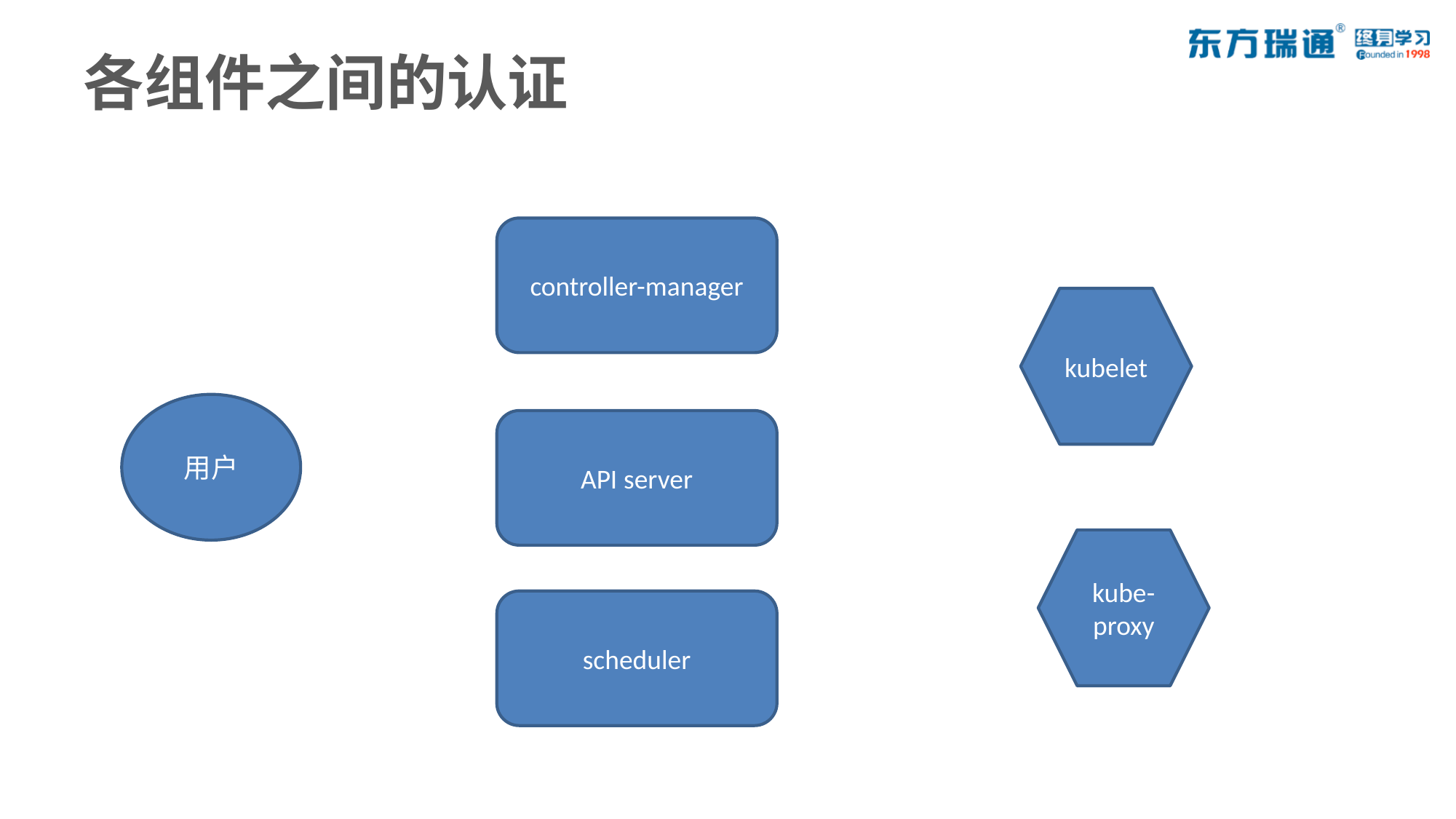

# 各组件之间的认证

controller-manager
kubelet
用户
API server
kube-proxy
scheduler